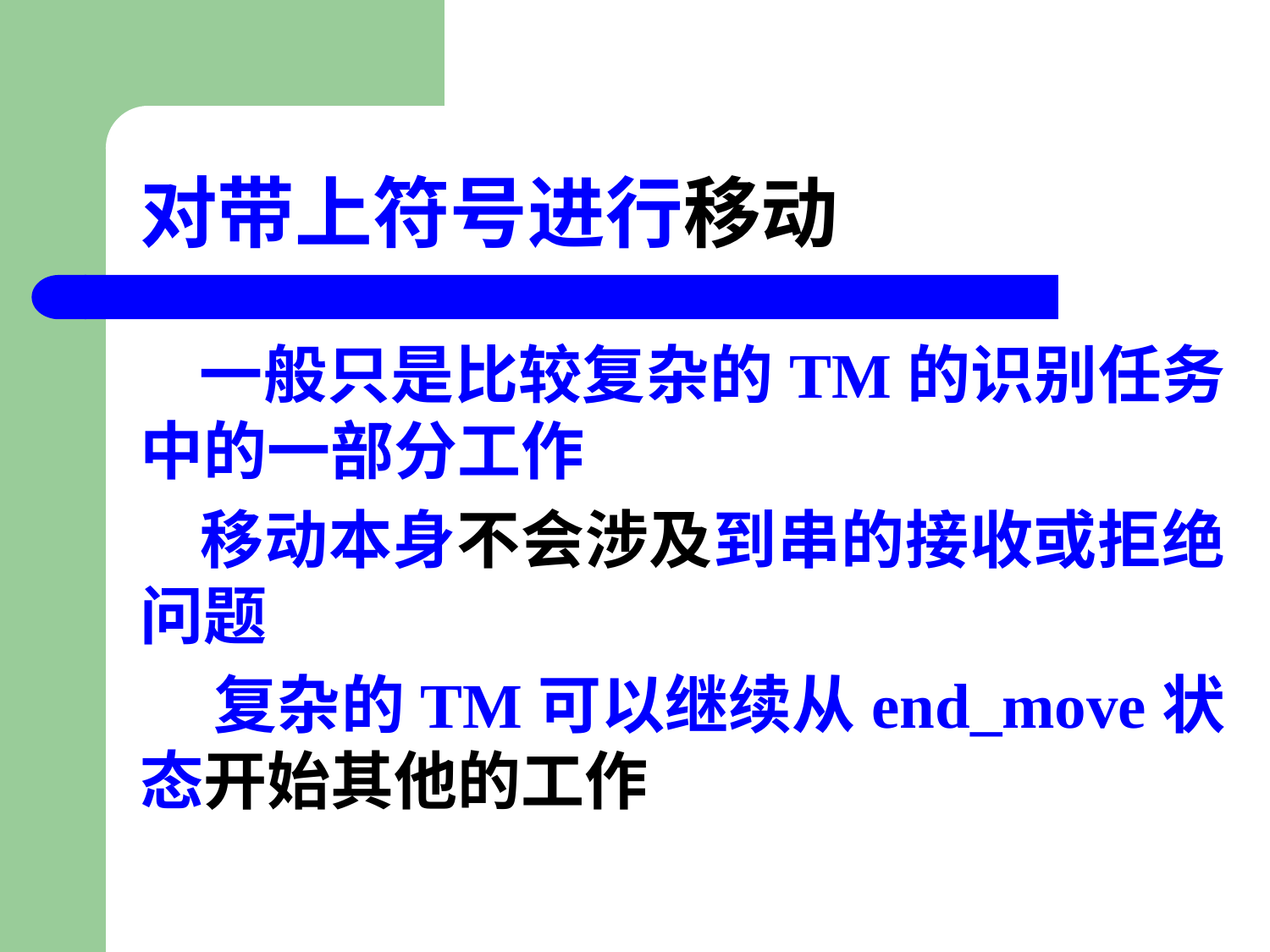

# 对带上符号进行移动
   一般只是比较复杂的TM的识别任务中的一部分工作
   移动本身不会涉及到串的接收或拒绝问题
    复杂的TM可以继续从end_move状态开始其他的工作